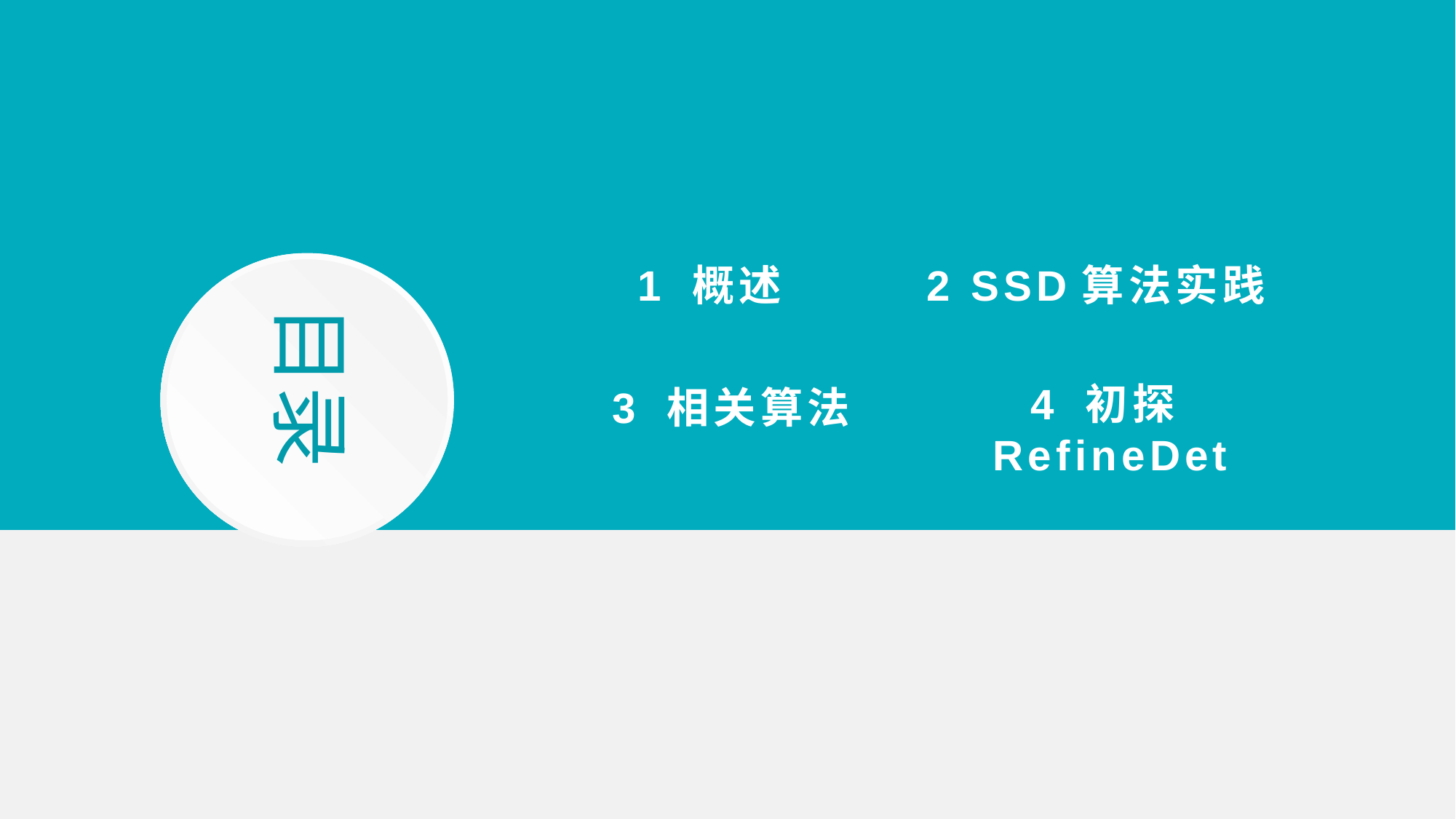

1 概述
2 SSD算法实践
目录
4 初探RefineDet
3 相关算法